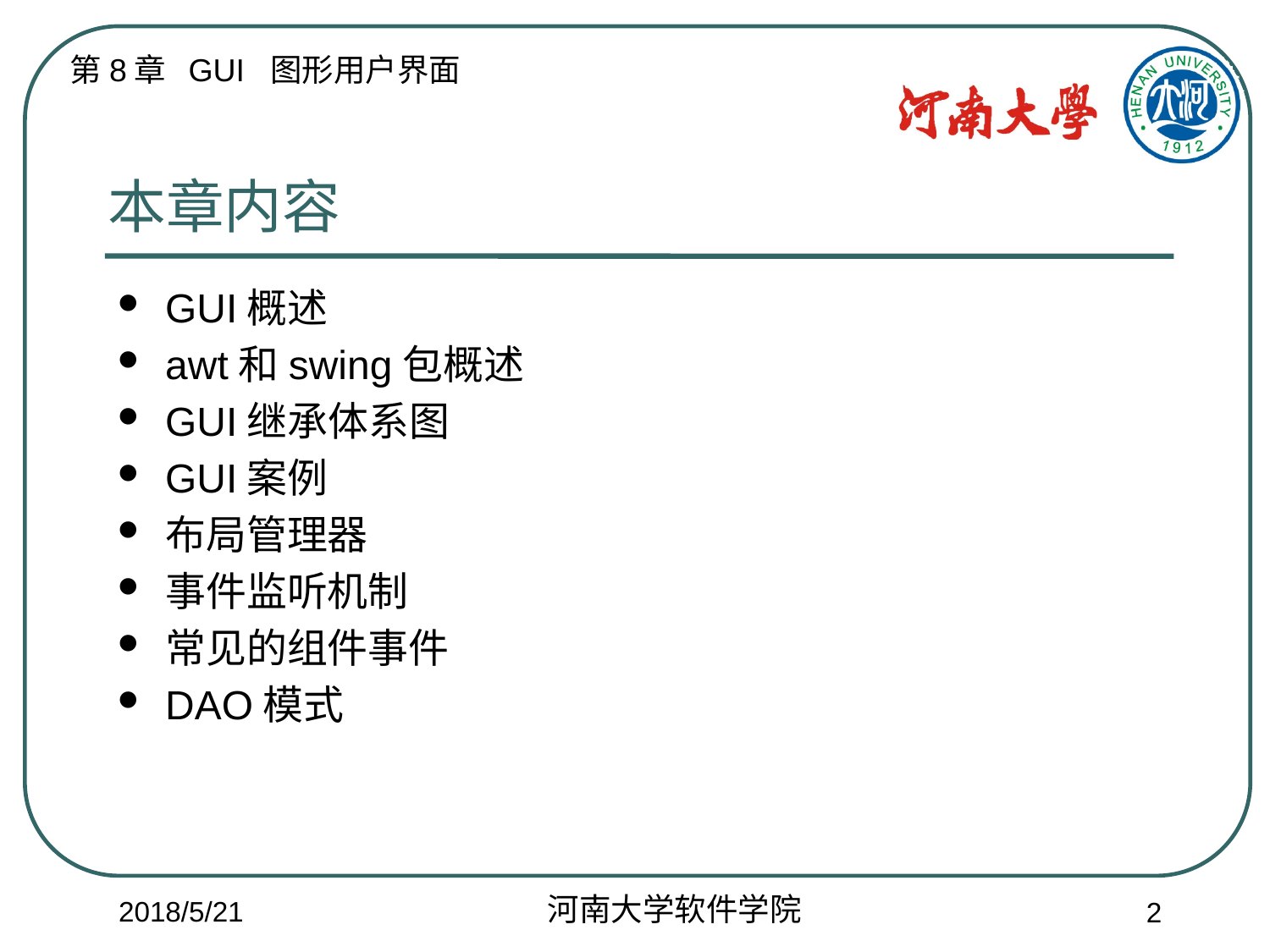

# 本章内容
GUI概述
awt和swing包概述
GUI继承体系图
GUI案例
布局管理器
事件监听机制
常见的组件事件
DAO模式
2018/5/21
2